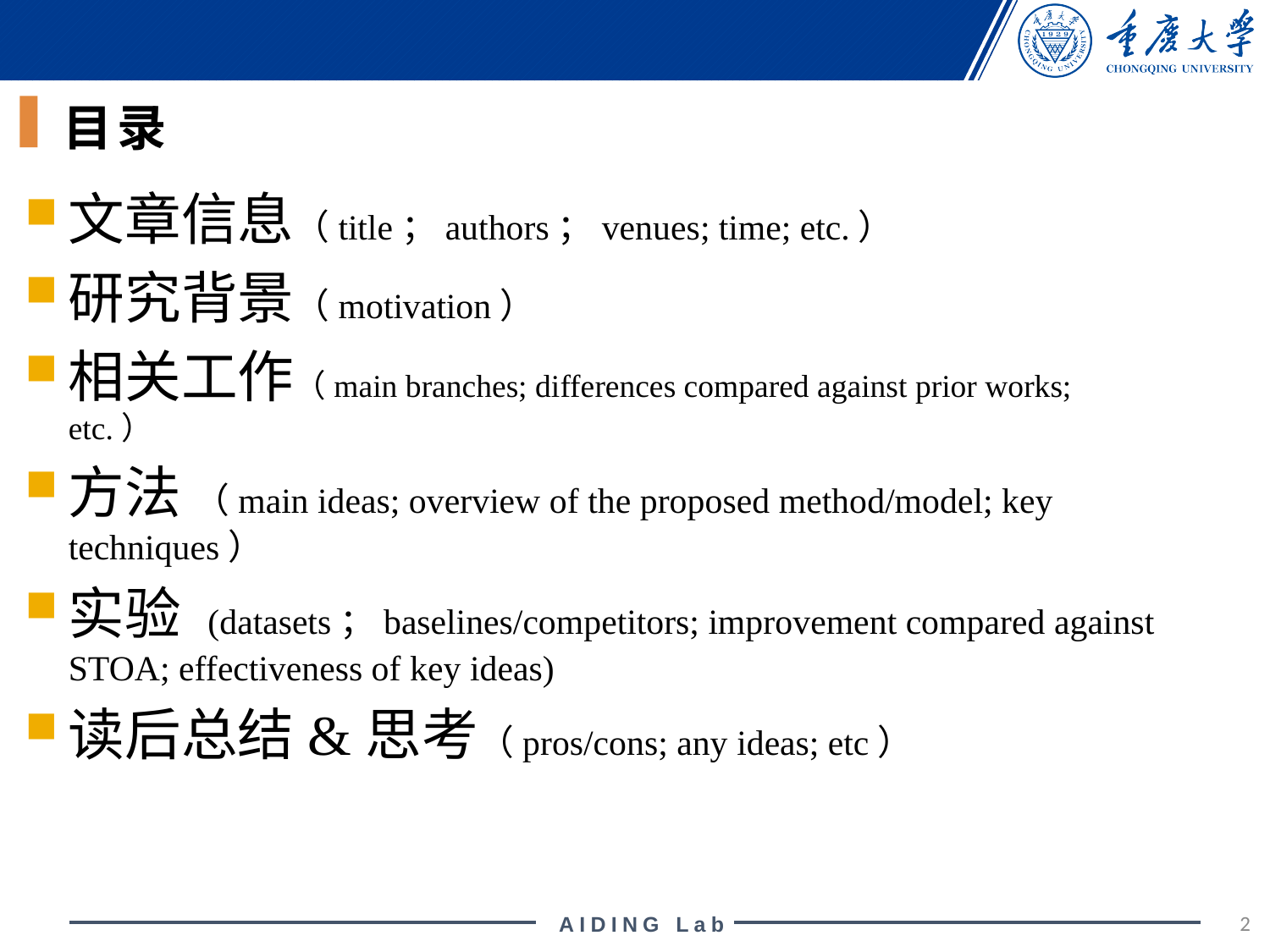

目录
文章信息（title；authors；venues; time; etc.）
研究背景（motivation）
相关工作（main branches; differences compared against prior works; etc.）
方法 （main ideas; overview of the proposed method/model; key techniques）
实验 (datasets；baselines/competitors; improvement compared against STOA; effectiveness of key ideas)
读后总结&思考（pros/cons; any ideas; etc）
2